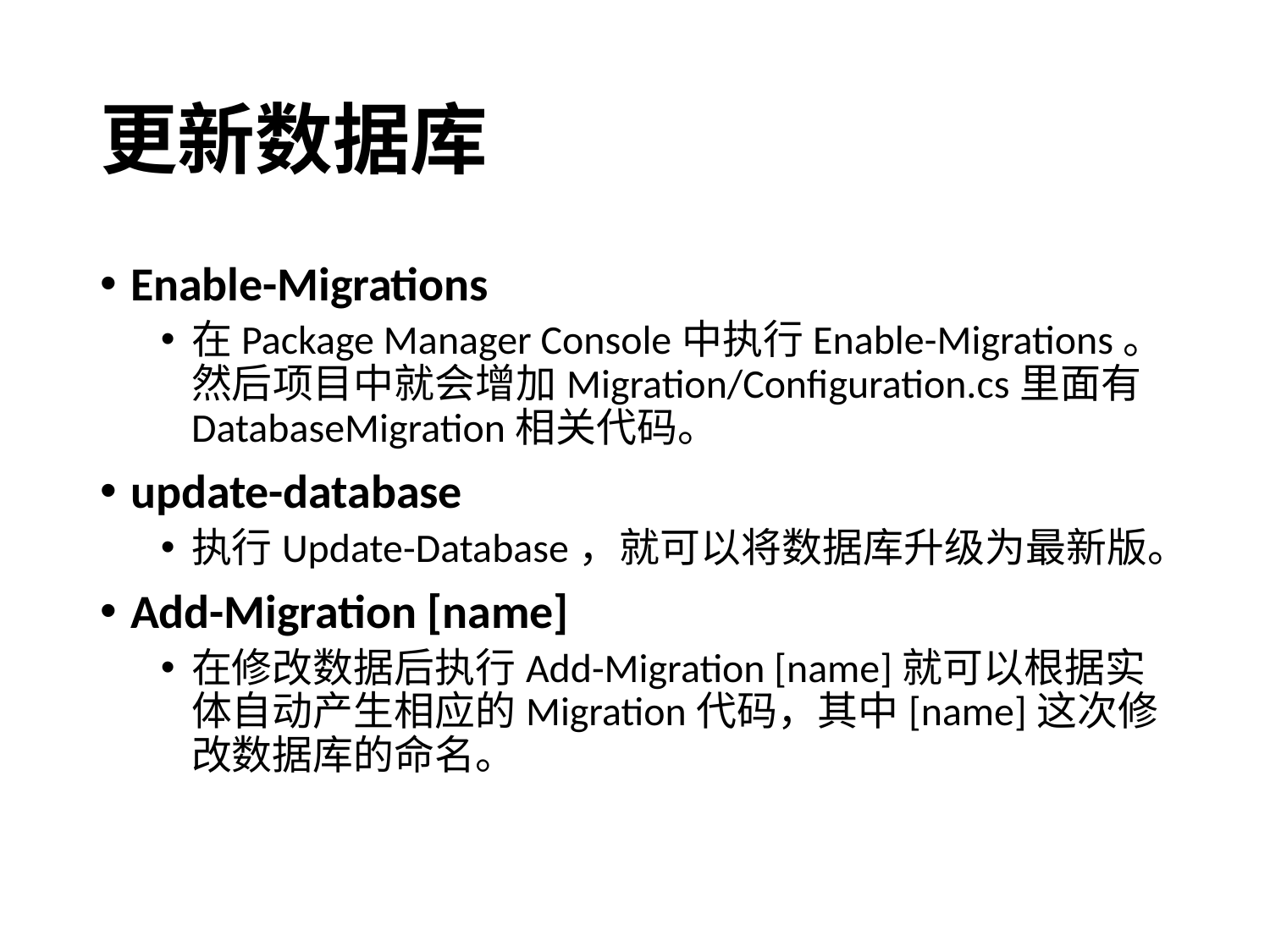

# 更新数据库
Enable-Migrations
在Package Manager Console中执行Enable-Migrations。 然后项目中就会增加Migration/Configuration.cs里面有DatabaseMigration相关代码。
update-database
执行Update-Database，就可以将数据库升级为最新版。
Add-Migration [name]
在修改数据后执行Add-Migration [name]就可以根据实体自动产生相应的Migration代码，其中[name]这次修改数据库的命名。